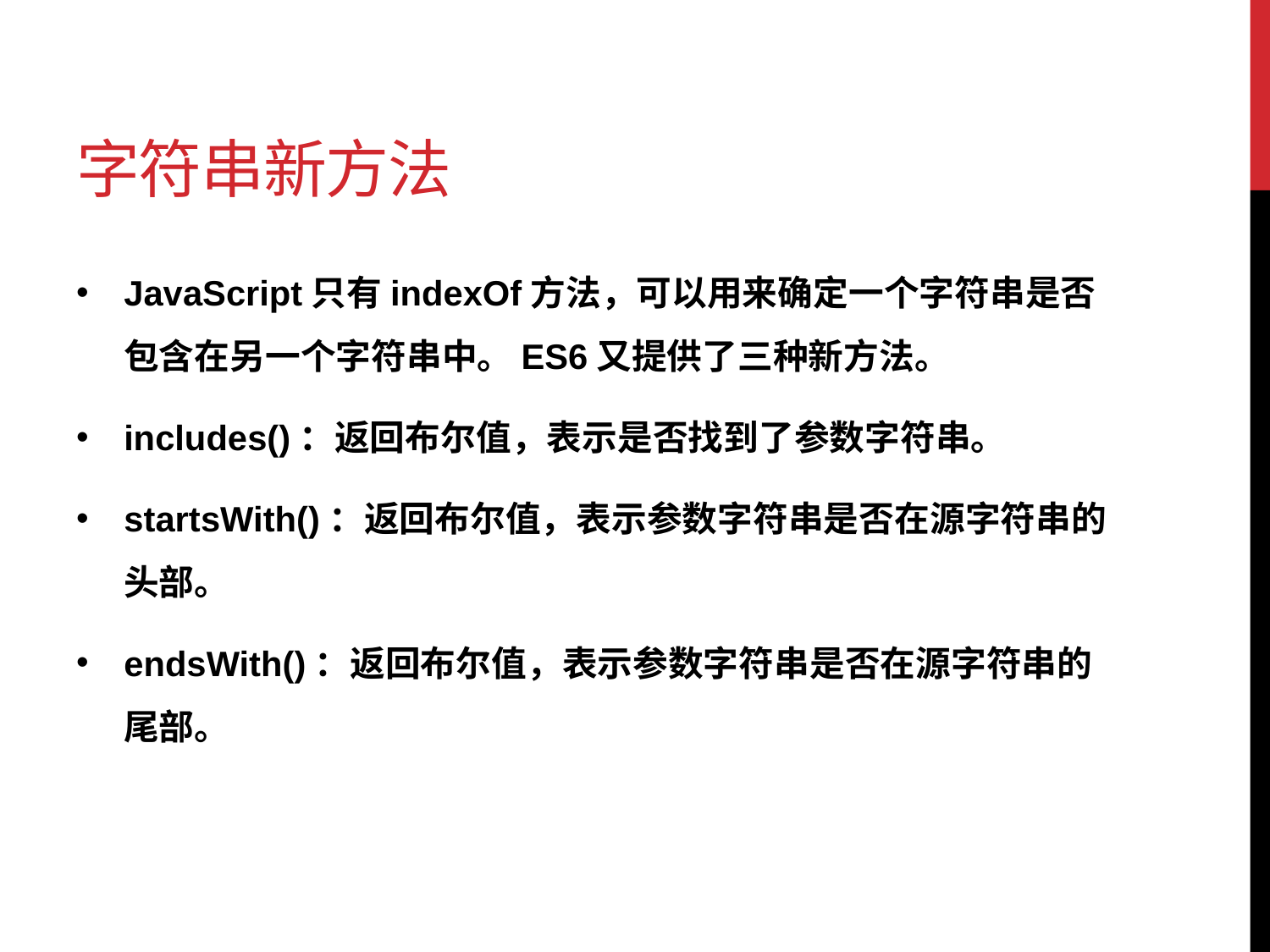

# 字符串新方法
JavaScript只有indexOf方法，可以用来确定一个字符串是否包含在另一个字符串中。ES6又提供了三种新方法。
includes()：返回布尔值，表示是否找到了参数字符串。
startsWith()：返回布尔值，表示参数字符串是否在源字符串的头部。
endsWith()：返回布尔值，表示参数字符串是否在源字符串的尾部。